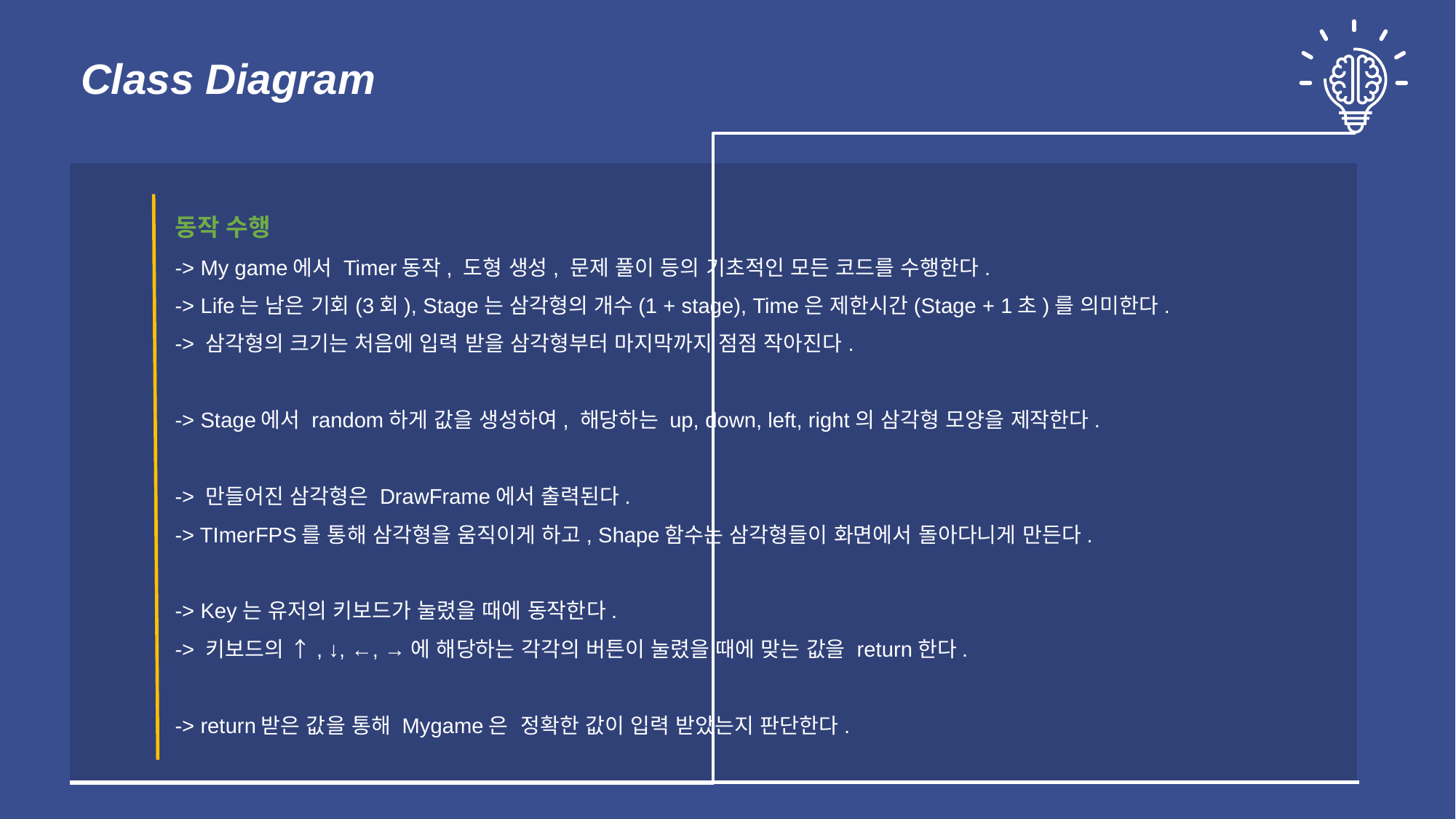

Class Diagram
동작 수행
-> My game에서 Timer동작, 도형 생성, 문제 풀이 등의 기초적인 모든 코드를 수행한다.
-> Life는 남은 기회(3회), Stage는 삼각형의 개수(1 + stage), Time은 제한시간(Stage + 1초)를 의미한다.
-> 삼각형의 크기는 처음에 입력 받을 삼각형부터 마지막까지 점점 작아진다.

-> Stage에서 random하게 값을 생성하여, 해당하는 up, down, left, right의 삼각형 모양을 제작한다.

-> 만들어진 삼각형은 DrawFrame에서 출력된다.
-> TImerFPS를 통해 삼각형을 움직이게 하고, Shape함수는 삼각형들이 화면에서 돌아다니게 만든다.

-> Key는 유저의 키보드가 눌렸을 때에 동작한다.
-> 키보드의 ↑, ↓, ←, →에 해당하는 각각의 버튼이 눌렸을 때에 맞는 값을 return한다.

-> return받은 값을 통해 Mygame은  정확한 값이 입력 받았는지 판단한다.